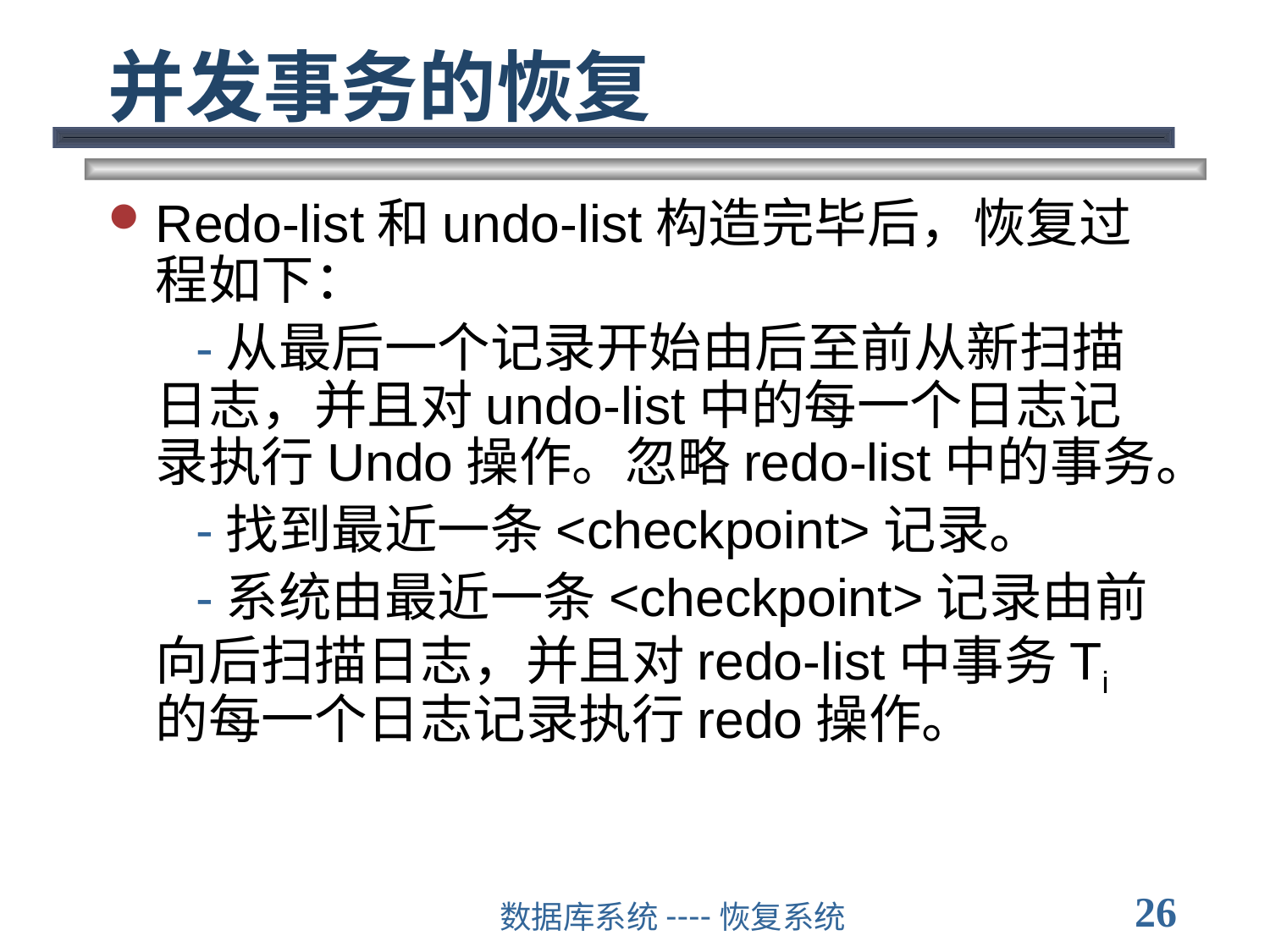

# 并发事务的恢复
Redo-list和undo-list构造完毕后，恢复过程如下：
      -从最后一个记录开始由后至前从新扫描日志，并且对undo-list中的每一个日志记录执行Undo操作。忽略redo-list中的事务。
      -找到最近一条<checkpoint>记录。
      -系统由最近一条<checkpoint>记录由前向后扫描日志，并且对redo-list中事务Ti的每一个日志记录执行redo操作。
26
数据库系统----恢复系统